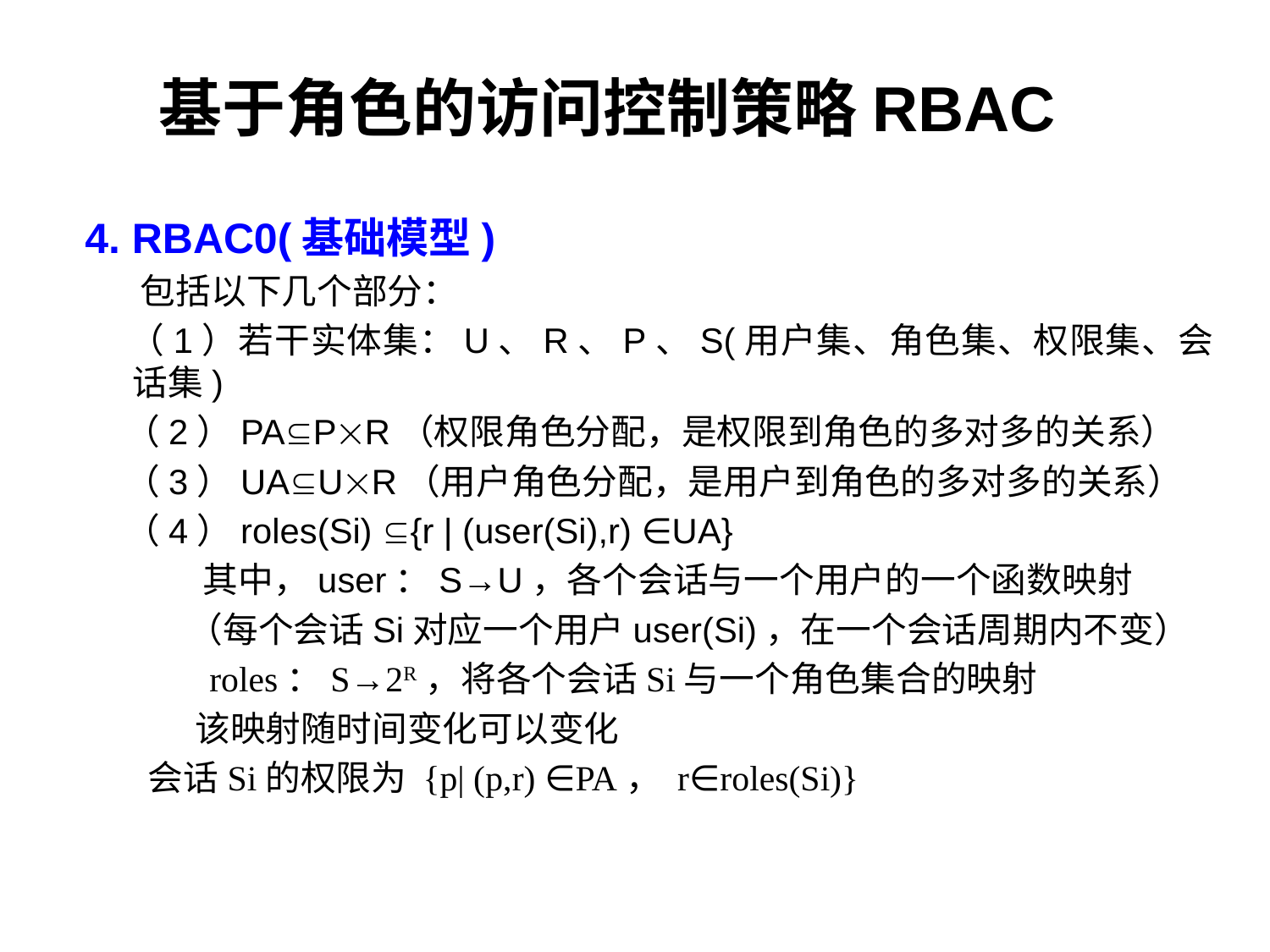

# 基于角色的访问控制策略RBAC
4. RBAC0(基础模型)
      包括以下几个部分：
    （1）若干实体集：U、R、P、S(用户集、角色集、权限集、会话集)
    （2）PA⊆P×R（权限角色分配，是权限到角色的多对多的关系）
    （3）UA⊆U×R（用户角色分配，是用户到角色的多对多的关系）
    （4）roles(Si) ⊆{r | (user(Si),r) ∈UA}
              其中，user：S→U，各个会话与一个用户的一个函数映射
            （每个会话Si对应一个用户user(Si)，在一个会话周期内不变）
              roles：S→2R，将各个会话Si与一个角色集合的映射
             该映射随时间变化可以变化
       会话Si的权限为 {p| (p,r) ∈PA， r∈roles(Si)}